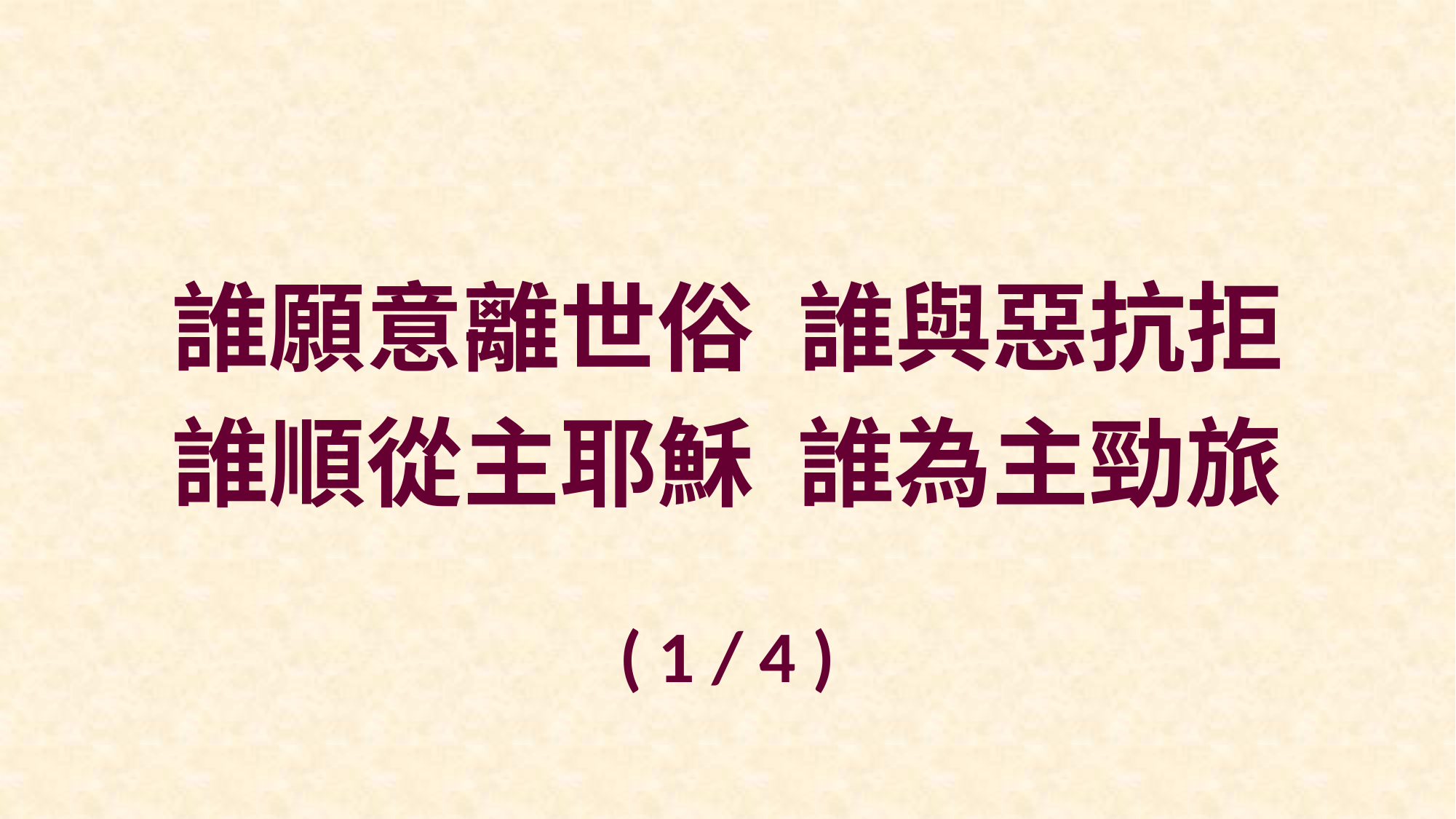

誰願意離世俗  誰與惡抗拒
誰順從主耶穌  誰為主勁旅
( 1 / 4 )